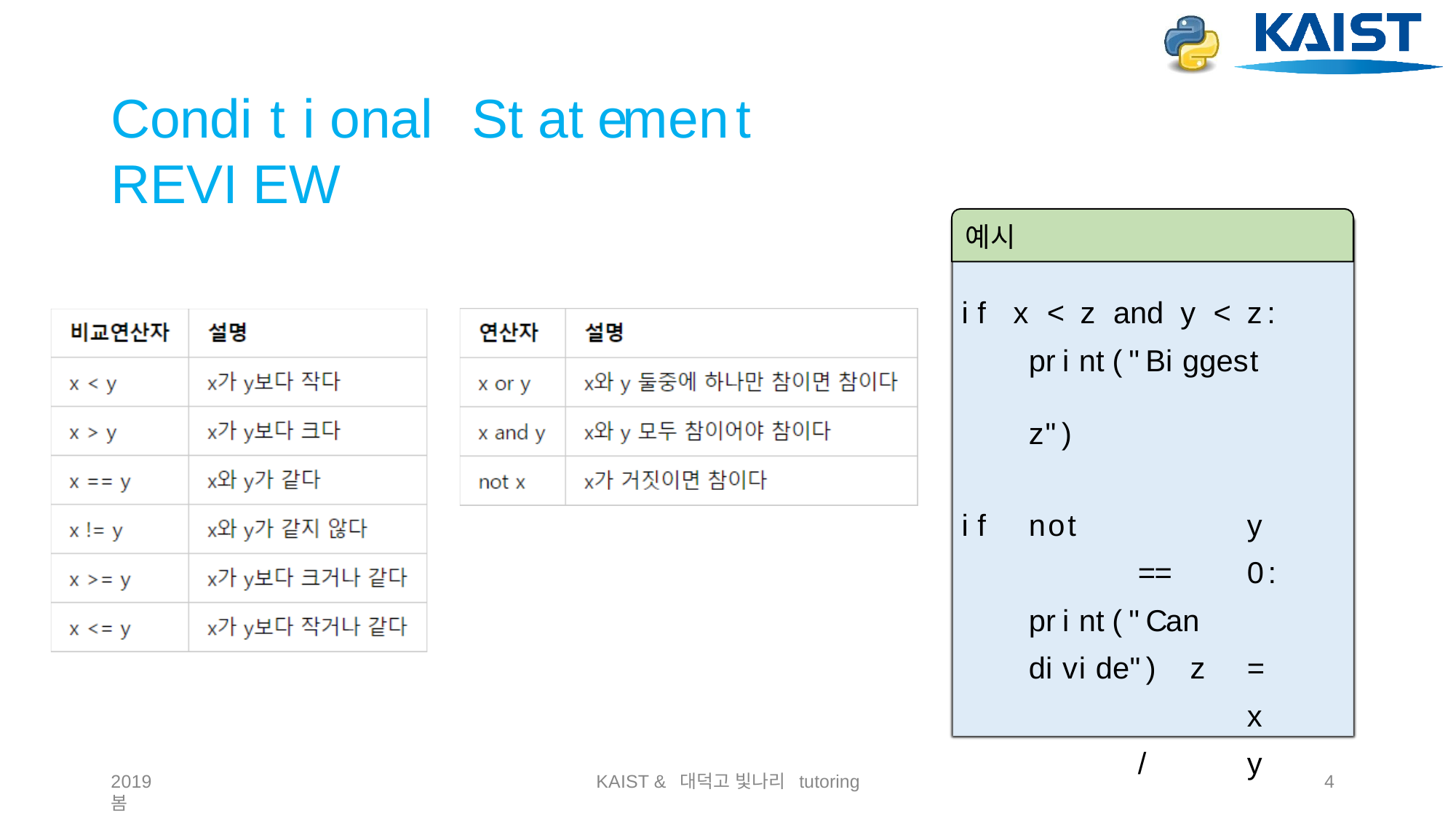

# Conditional	Statement	REVIEW

예시

if	x	<	z	and	y	<	z:
print("Biggest	z")

if	not		y	==	0:  print("Can	divide")  z	=		x	/	y
2019 봄
KAIST & 대덕고 빛나리 tutoring
4